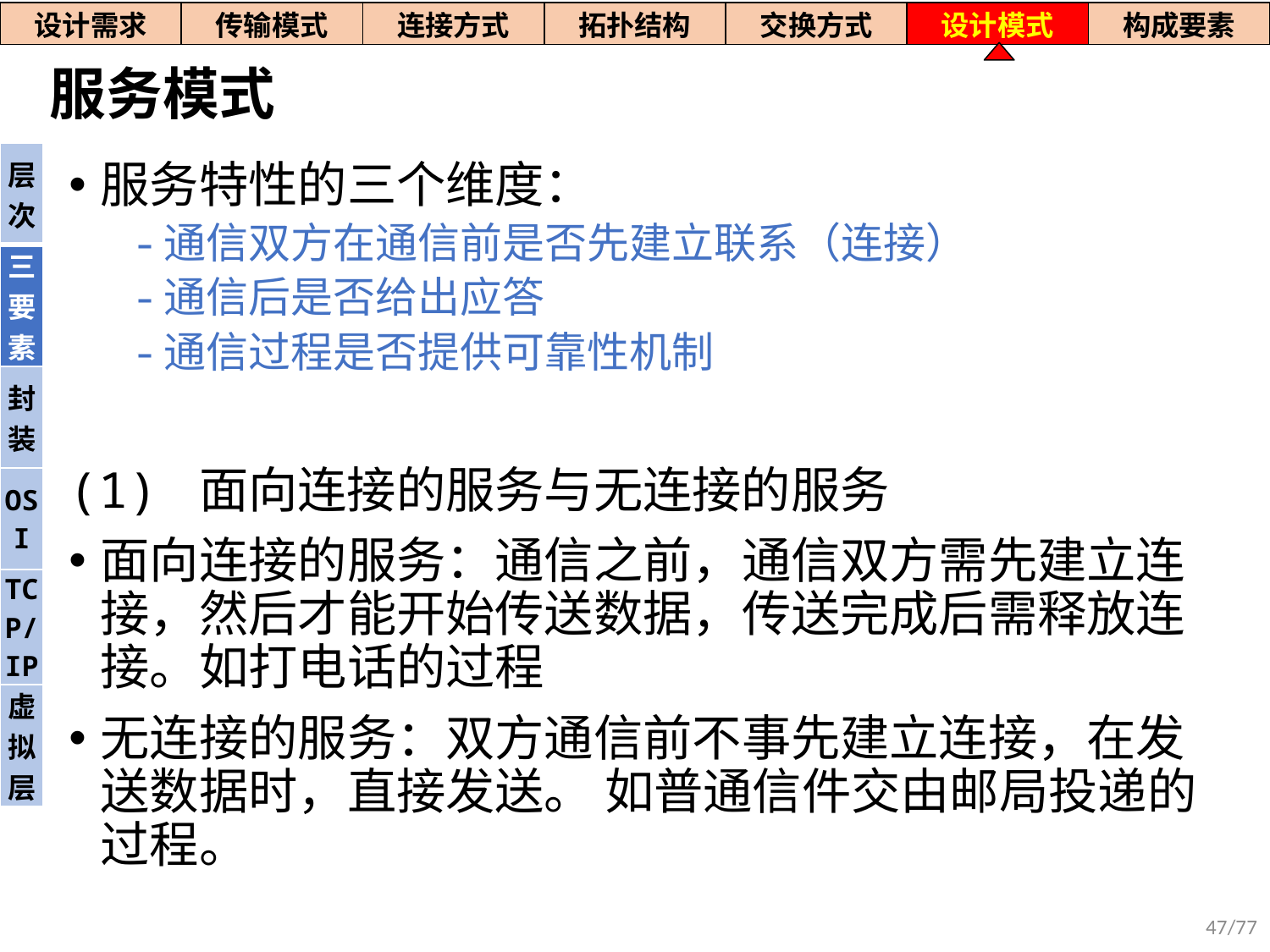

| 设计需求 | 传输模式 | 连接方式 | 拓扑结构 | 交换方式 | 设计模式 | 构成要素 |
| --- | --- | --- | --- | --- | --- | --- |

# 服务模式
| 层次 |
| --- |
| 三要素 |
| 封装 |
| OSI |
| TCP/IP |
| 虚拟层 |
服务特性的三个维度：
通信双方在通信前是否先建立联系（连接）
通信后是否给出应答
通信过程是否提供可靠性机制

(1) 面向连接的服务与无连接的服务
面向连接的服务：通信之前，通信双方需先建立连接，然后才能开始传送数据，传送完成后需释放连接。如打电话的过程
无连接的服务：双方通信前不事先建立连接，在发送数据时，直接发送。 如普通信件交由邮局投递的过程。
47/77